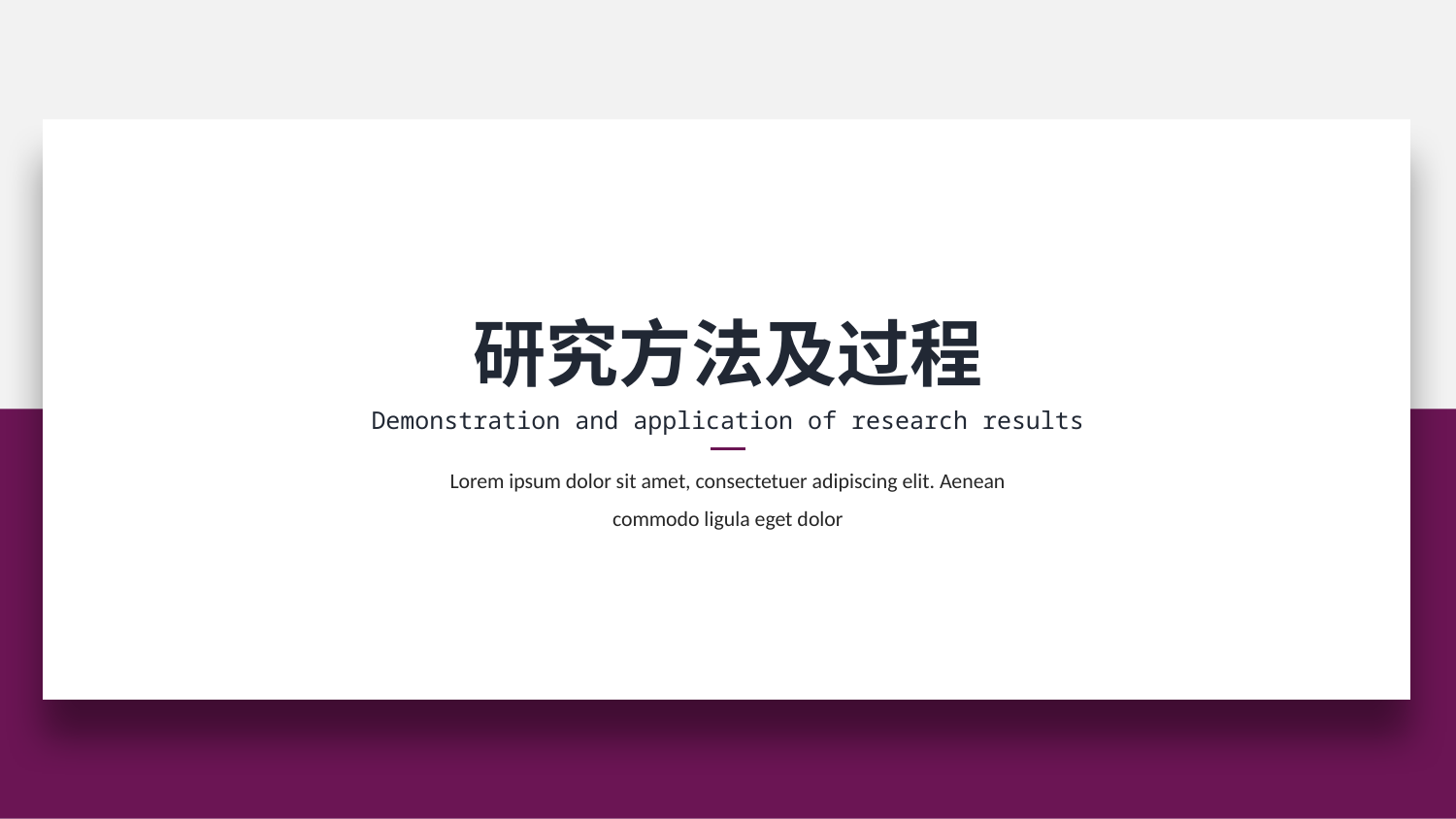

研究方法及过程
Demonstration and application of research results
Lorem ipsum dolor sit amet, consectetuer adipiscing elit. Aenean commodo ligula eget dolor